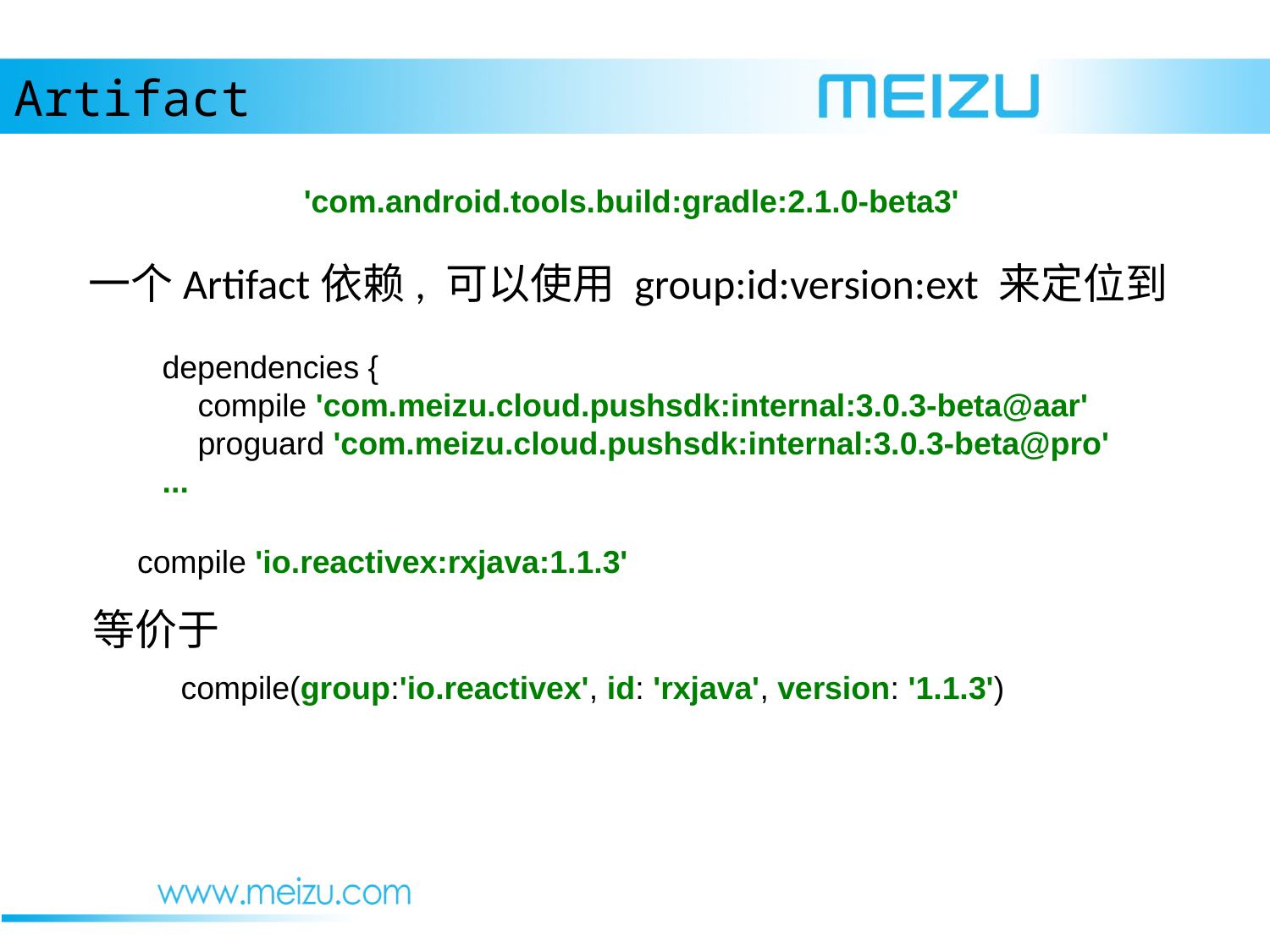

Artifact
'com.android.tools.build:gradle:2.1.0-beta3'
一个Artifact依赖, 可以使用 group:id:version:ext 来定位到
dependencies {
    compile 'com.meizu.cloud.pushsdk:internal:3.0.3-beta@aar'
    proguard 'com.meizu.cloud.pushsdk:internal:3.0.3-beta@pro'
...
compile 'io.reactivex:rxjava:1.1.3'
等价于
compile(group:'io.reactivex', id: 'rxjava', version: '1.1.3')